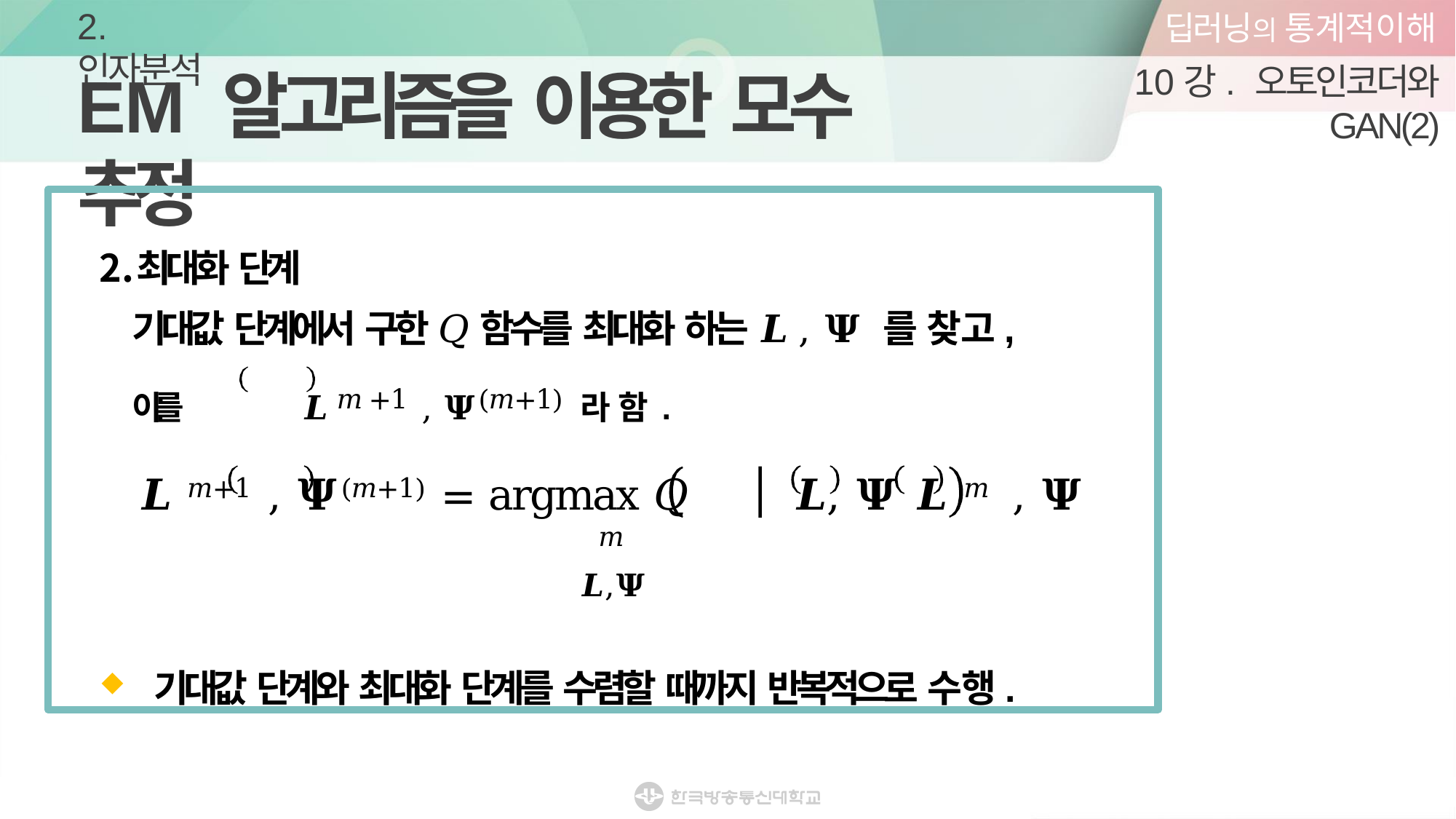

딥러닝의 통계적이해
10강. 오토인코더와 GAN(2)
2. 인자분석
# EM 알고리즘을 이용한 모수 추정

최대화 단계
기대값 단계에서 구한 𝑄 함수를 최대화 하는 𝑳, 𝚿 를 찾고,
이를	𝑳 𝑚+1 , 𝚿(𝑚+1) 라 함.

𝑳 𝑚+1 , 𝚿(𝑚+1) = argmax 𝑄	𝑳, 𝚿 𝑳 𝑚 , 𝚿 𝑚
𝑳,𝚿

기대값 단계와 최대화 단계를 수렴할 때까지 반복적으로 수행.